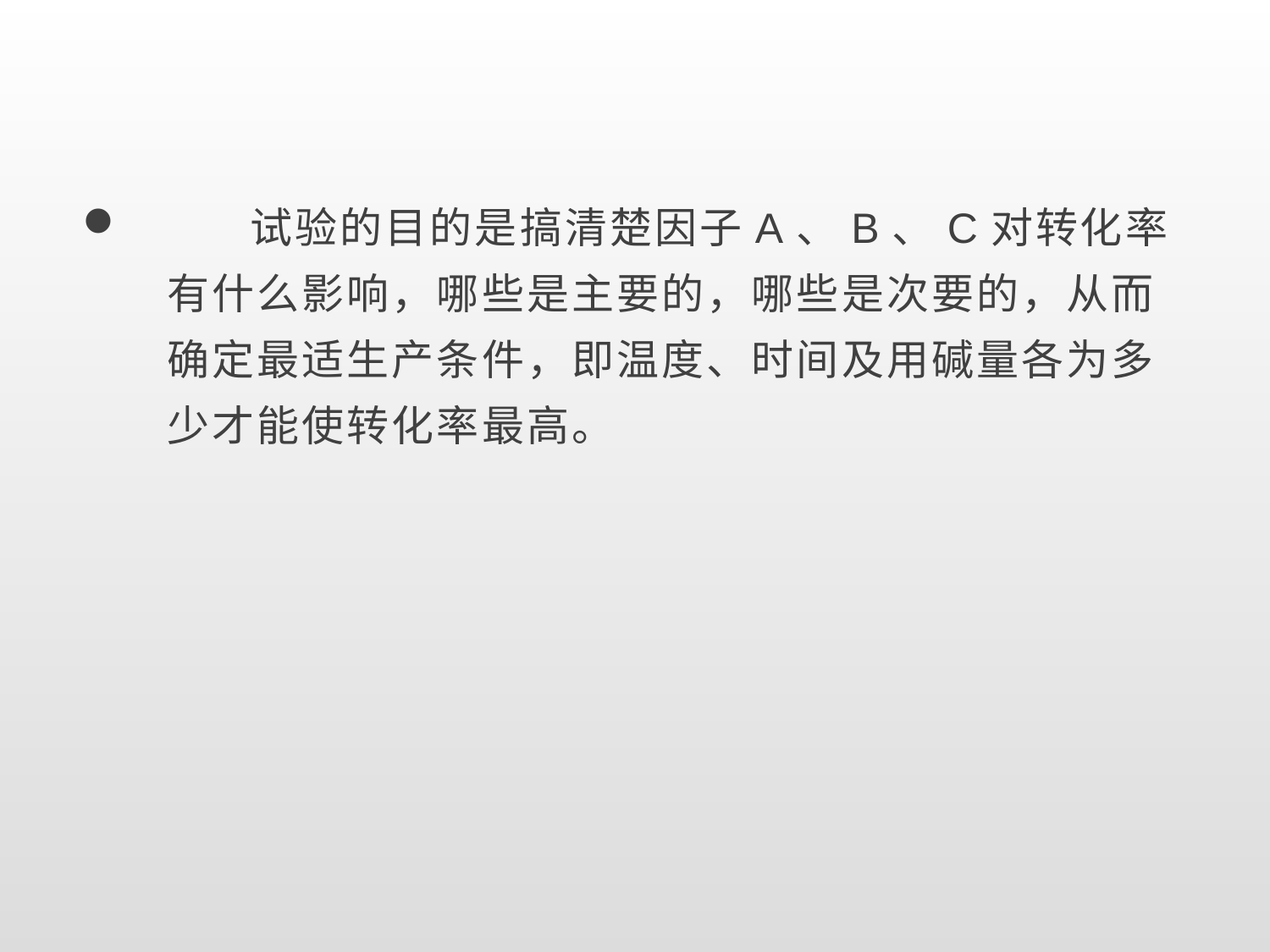

试验的目的是搞清楚因子A、B、C对转化率有什么影响，哪些是主要的，哪些是次要的，从而确定最适生产条件，即温度、时间及用碱量各为多少才能使转化率最高。